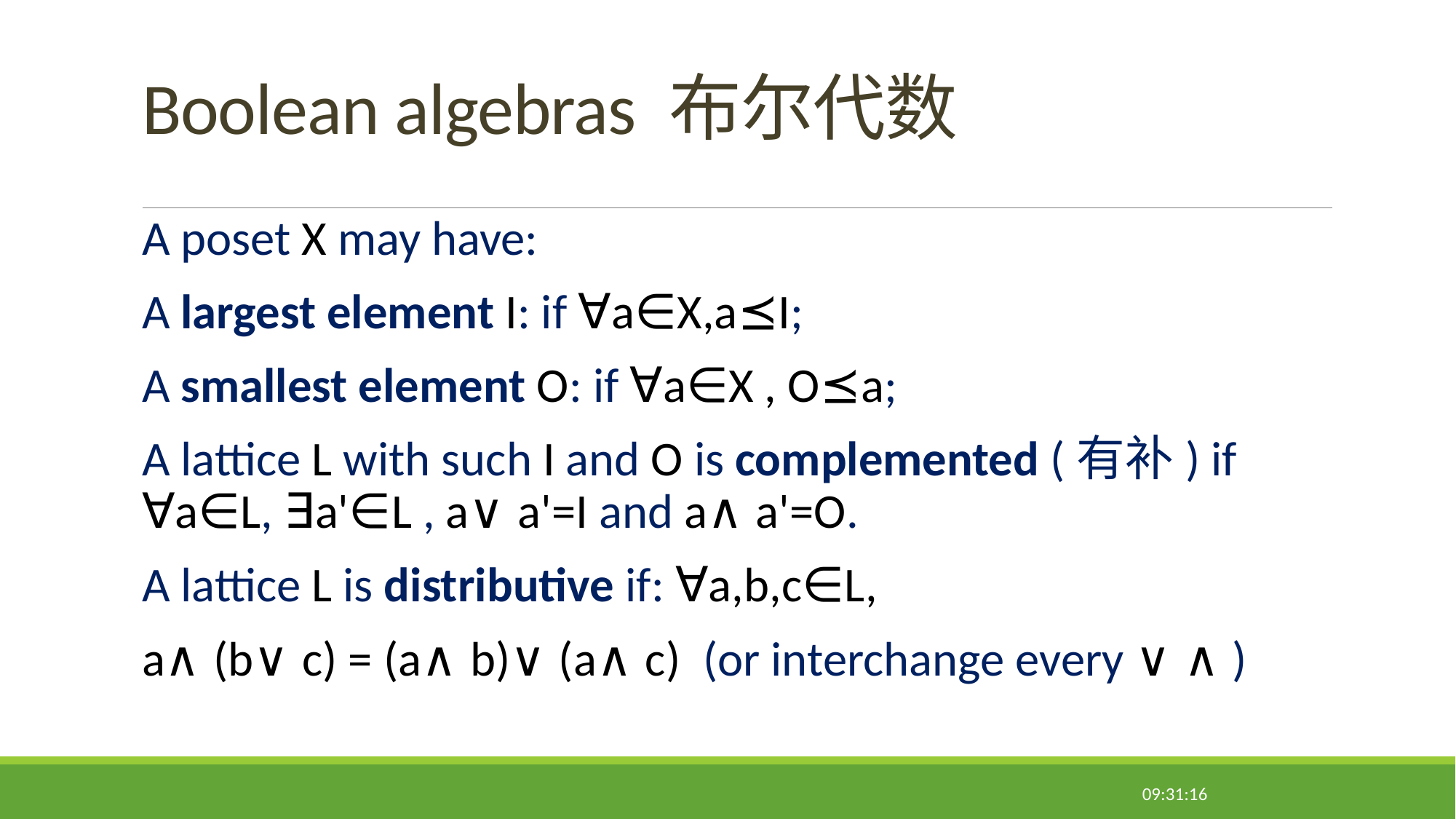

# Boolean algebras 布尔代数
A poset X may have:
A largest element I: if ∀a∈X,a⪯I;
A smallest element O: if ∀a∈X , O⪯a;
A lattice L with such I and O is complemented (有补) if ∀a∈L, ∃a'∈L , a∨a'=I and a∧a'=O.
A lattice L is distributive if: ∀a,b,c∈L,
a∧(b∨c) = (a∧b)∨(a∧c)  (or interchange every ∨∧)
09:31:16